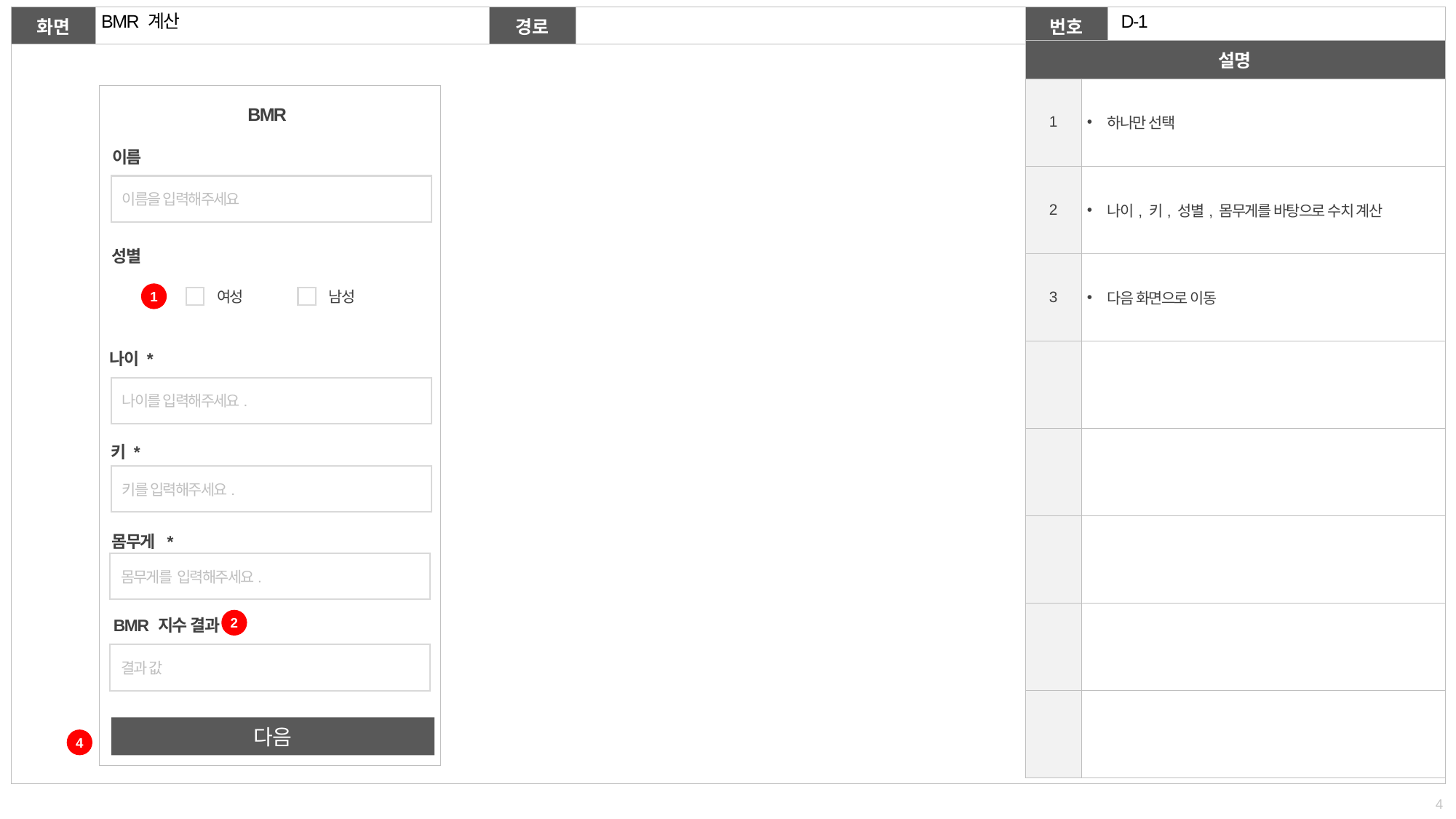

BMR 계산
D-1
| 설명 |  |
| --- | --- |
| 1 | 하나만 선택 |
| 2 | 나이, 키, 성별, 몸무게를 바탕으로 수치 계산 |
| 3 | 다음 화면으로 이동 |
|  |  |
|  |  |
|  |  |
|  |  |
|  |  |

BMR
이름
이름을 입력해주세요
성별
여성
남성
1

나이 *
나이를 입력해주세요.
키 *
키를 입력해주세요.
몸무게  *
몸무게를  입력해주세요.
BMR 지수 결과
2
결과 값
다음
다음
4
4